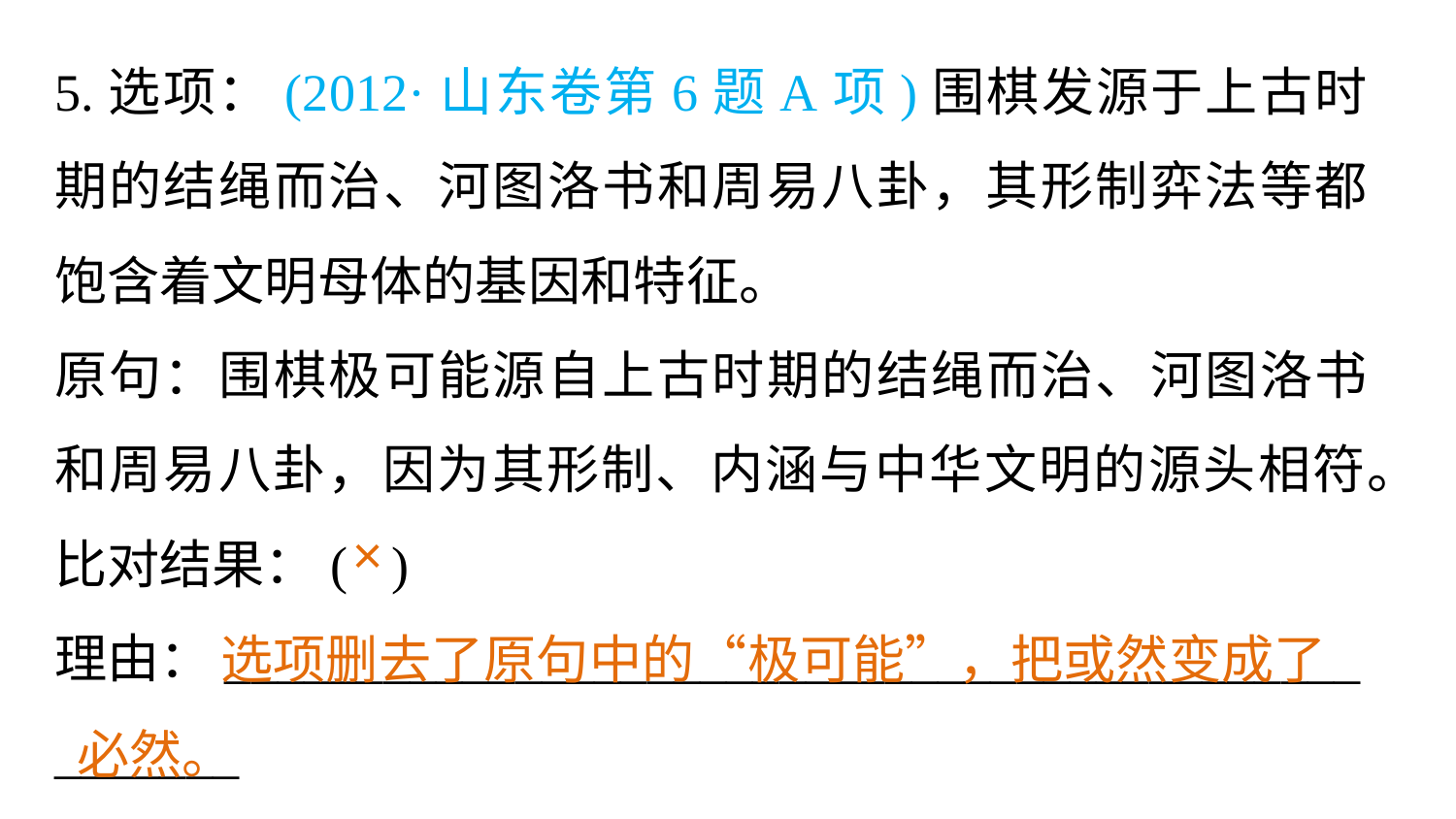

5.选项：(2012·山东卷第6题A项)围棋发源于上古时期的结绳而治、河图洛书和周易八卦，其形制弈法等都饱含着文明母体的基因和特征。
原句：围棋极可能源自上古时期的结绳而治、河图洛书和周易八卦，因为其形制、内涵与中华文明的源头相符。
比对结果：(   )
理由：___________________________________________
_______
×
           选项删去了原句中的“极可能”，把或然变成了必然。